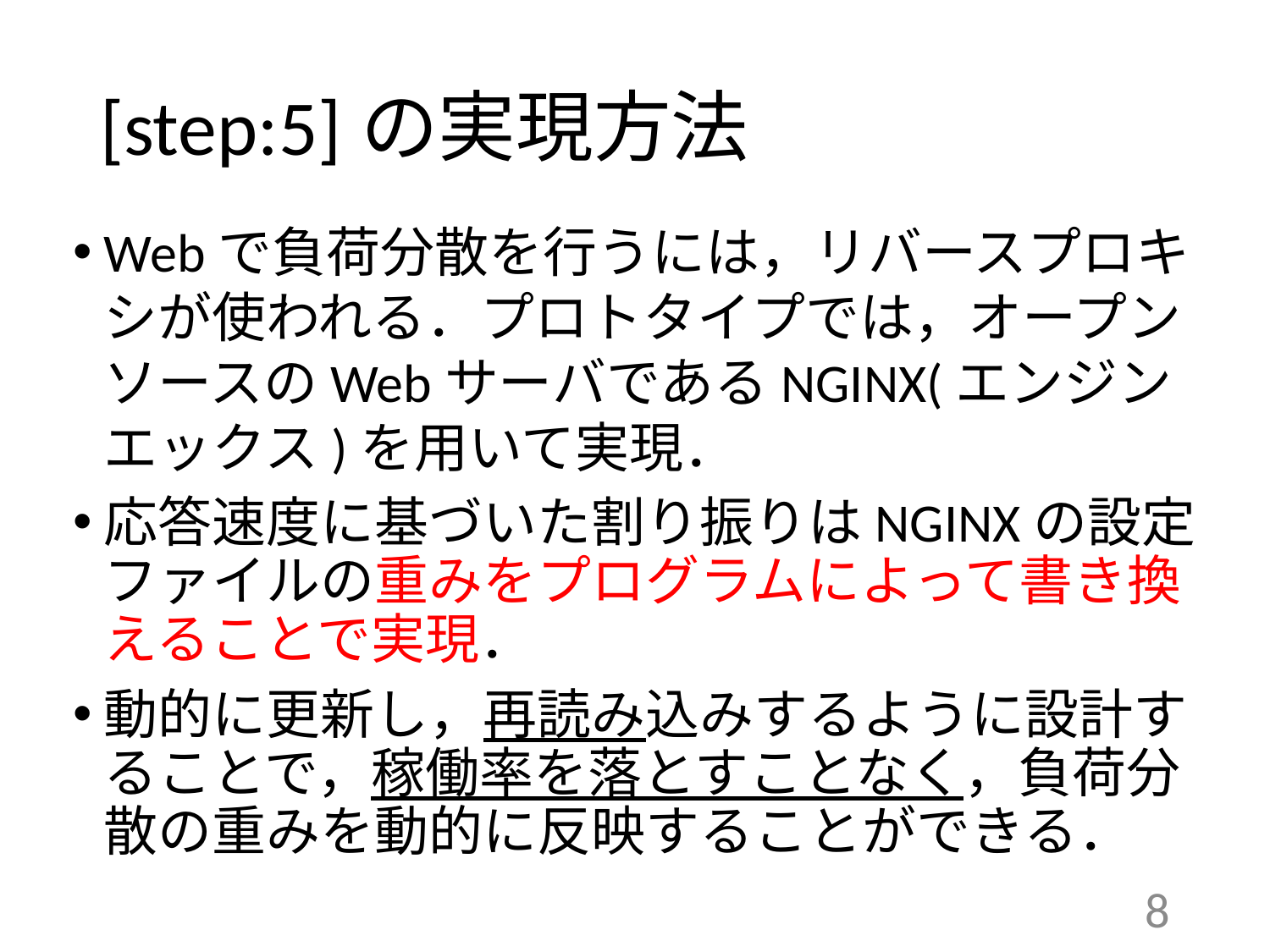

# [step:5]の実現方法

Webで負荷分散を行うには，リバースプロキシが使われる．プロトタイプでは，オープンソースのWebサーバであるNGINX(エンジンエックス)を用いて実現．
応答速度に基づいた割り振りはNGINXの設定ファイルの重みをプログラムによって書き換えることで実現．
動的に更新し，再読み込みするように設計することで，稼働率を落とすことなく，負荷分散の重みを動的に反映することができる．
8